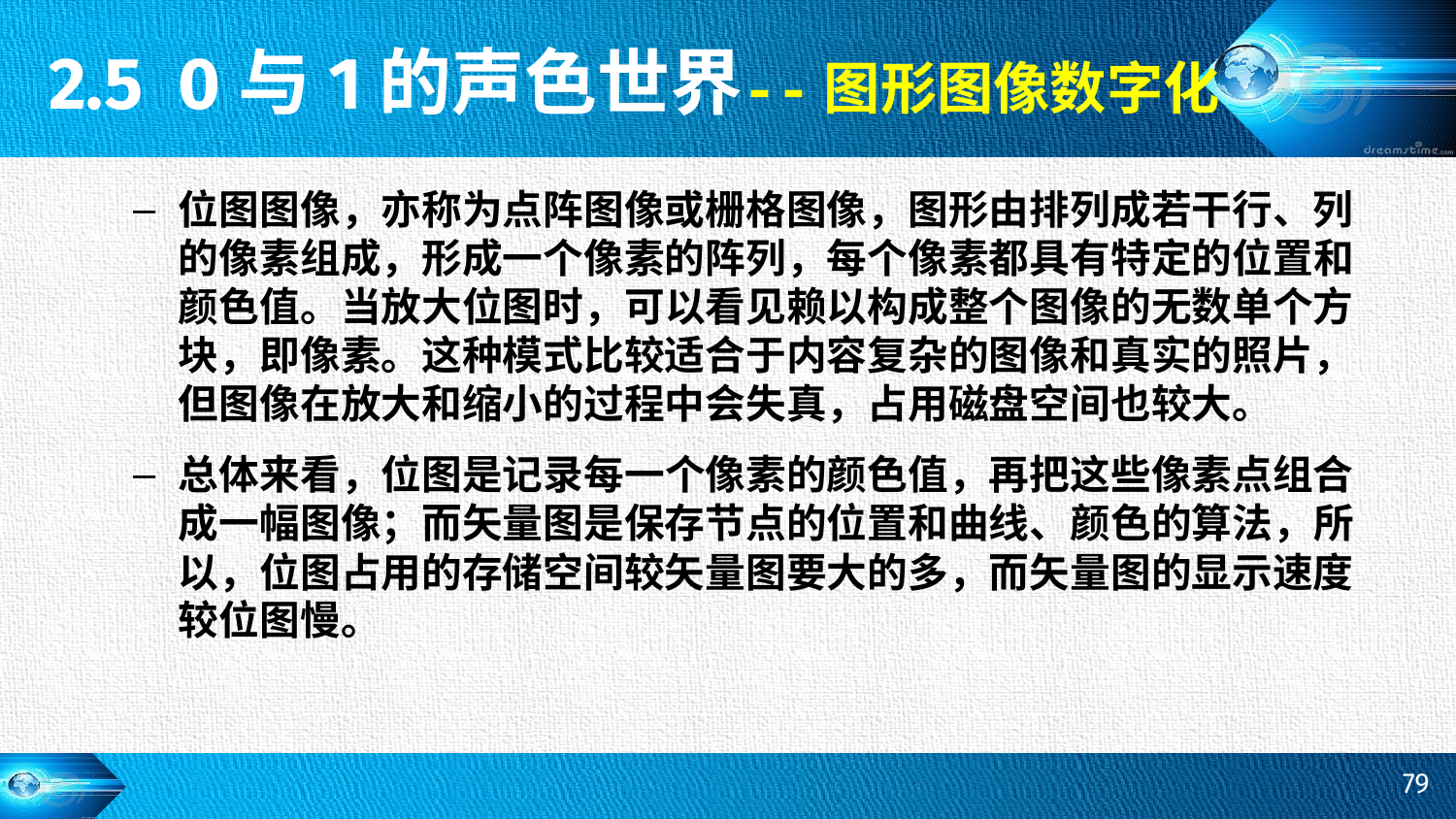

2.5  0与1的声色世界
--图形图像数字化
位图图像，亦称为点阵图像或栅格图像，图形由排列成若干行、列的像素组成，形成一个像素的阵列，每个像素都具有特定的位置和颜色值。当放大位图时，可以看见赖以构成整个图像的无数单个方块，即像素。这种模式比较适合于内容复杂的图像和真实的照片，但图像在放大和缩小的过程中会失真，占用磁盘空间也较大。
总体来看，位图是记录每一个像素的颜色值，再把这些像素点组合成一幅图像；而矢量图是保存节点的位置和曲线、颜色的算法，所以，位图占用的存储空间较矢量图要大的多，而矢量图的显示速度较位图慢。
79